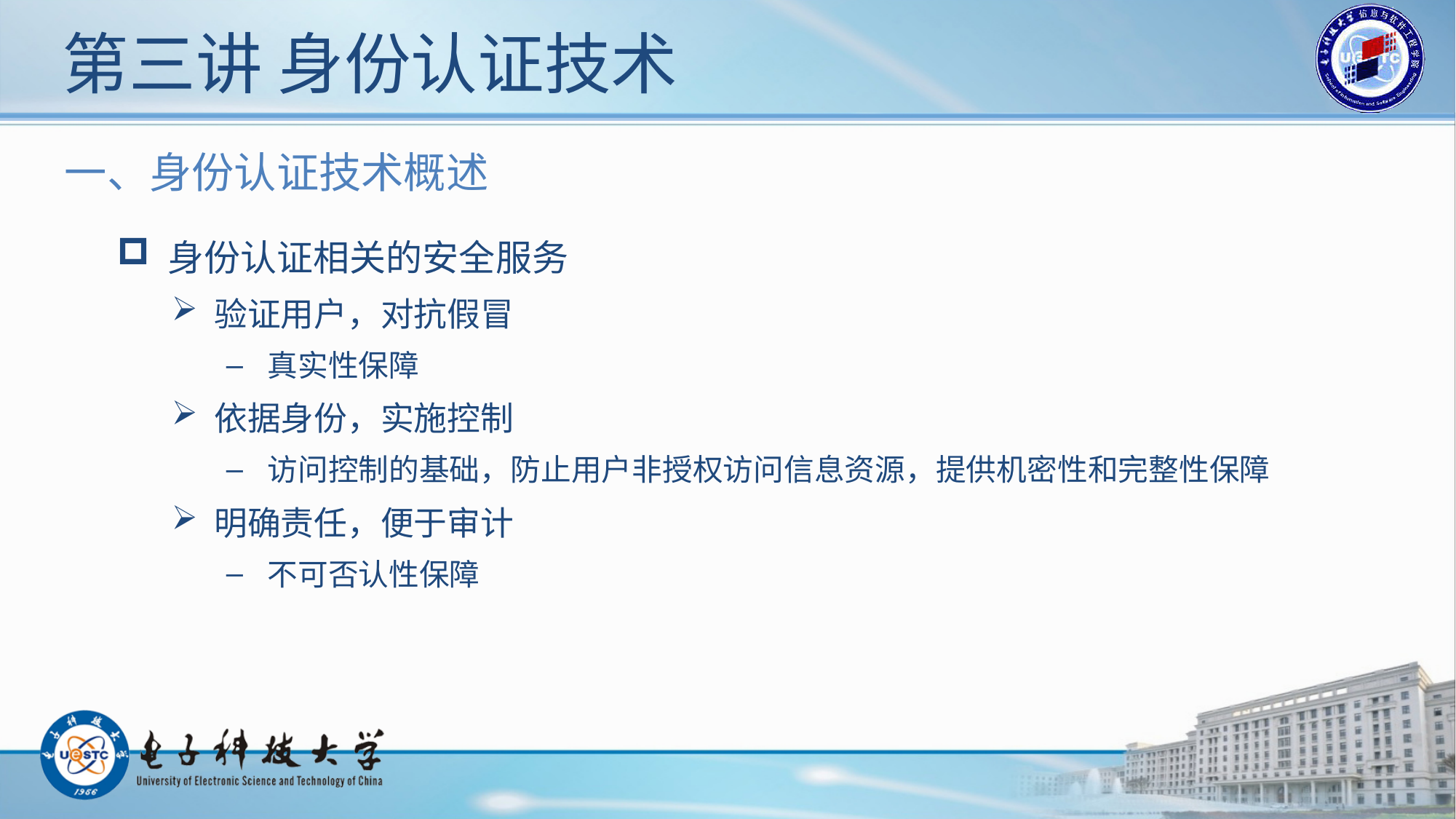

# 第三讲 身份认证技术
一、身份认证技术概述
 身份认证相关的安全服务
 验证用户，对抗假冒
 真实性保障
 依据身份，实施控制
 访问控制的基础，防止用户非授权访问信息资源，提供机密性和完整性保障
 明确责任，便于审计
 不可否认性保障